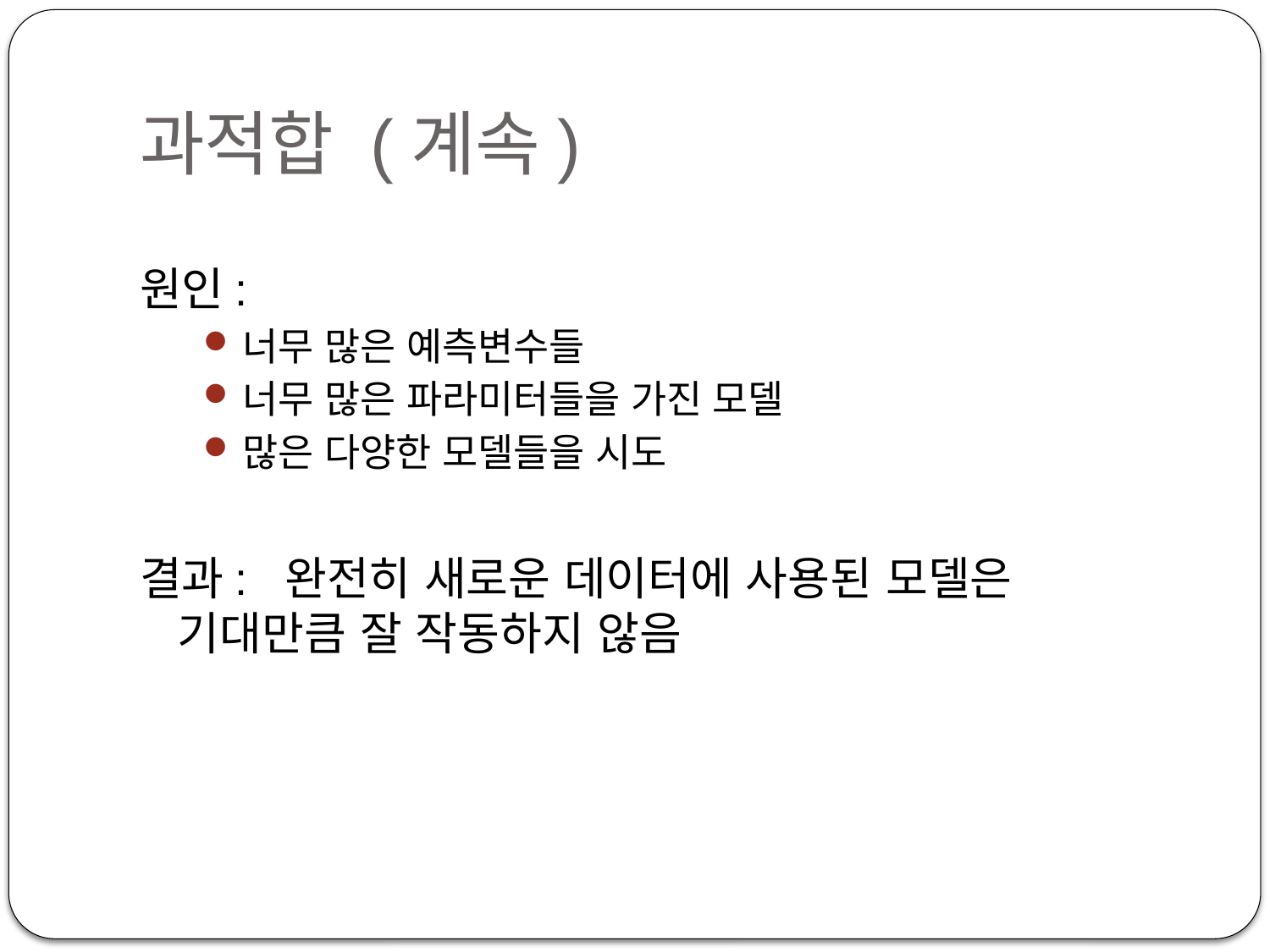

과적합 (계속)
원인:
너무 많은 예측변수들
너무 많은 파라미터들을 가진 모델
많은 다양한 모델들을 시도

결과:  완전히 새로운 데이터에 사용된 모델은 기대만큼 잘 작동하지 않음